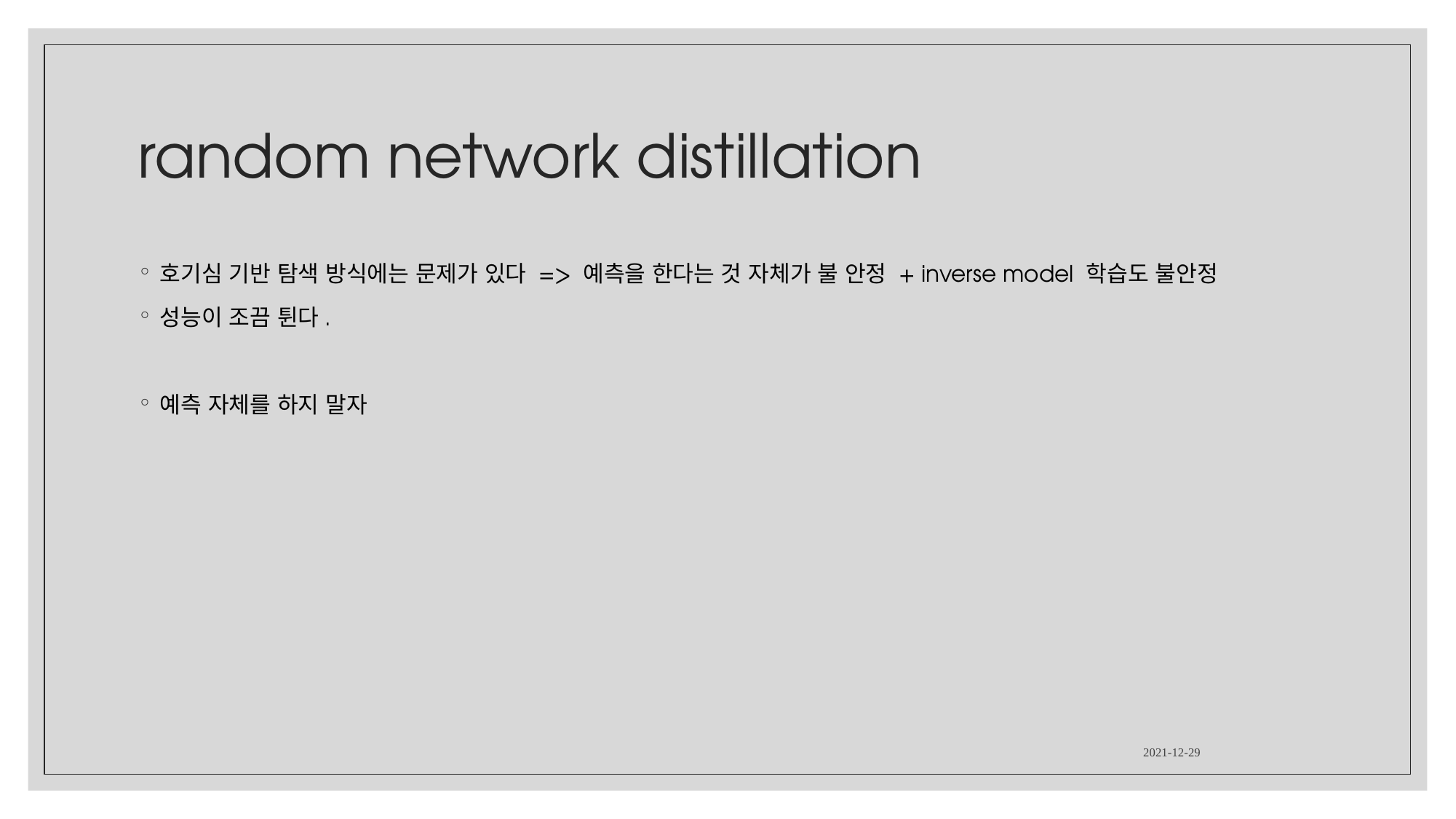

# random network distillation
호기심 기반 탐색 방식에는 문제가 있다 => 예측을 한다는 것 자체가 불 안정 + inverse model 학습도 불안정
성능이 조끔 튄다.

예측 자체를 하지 말자
2021-12-29